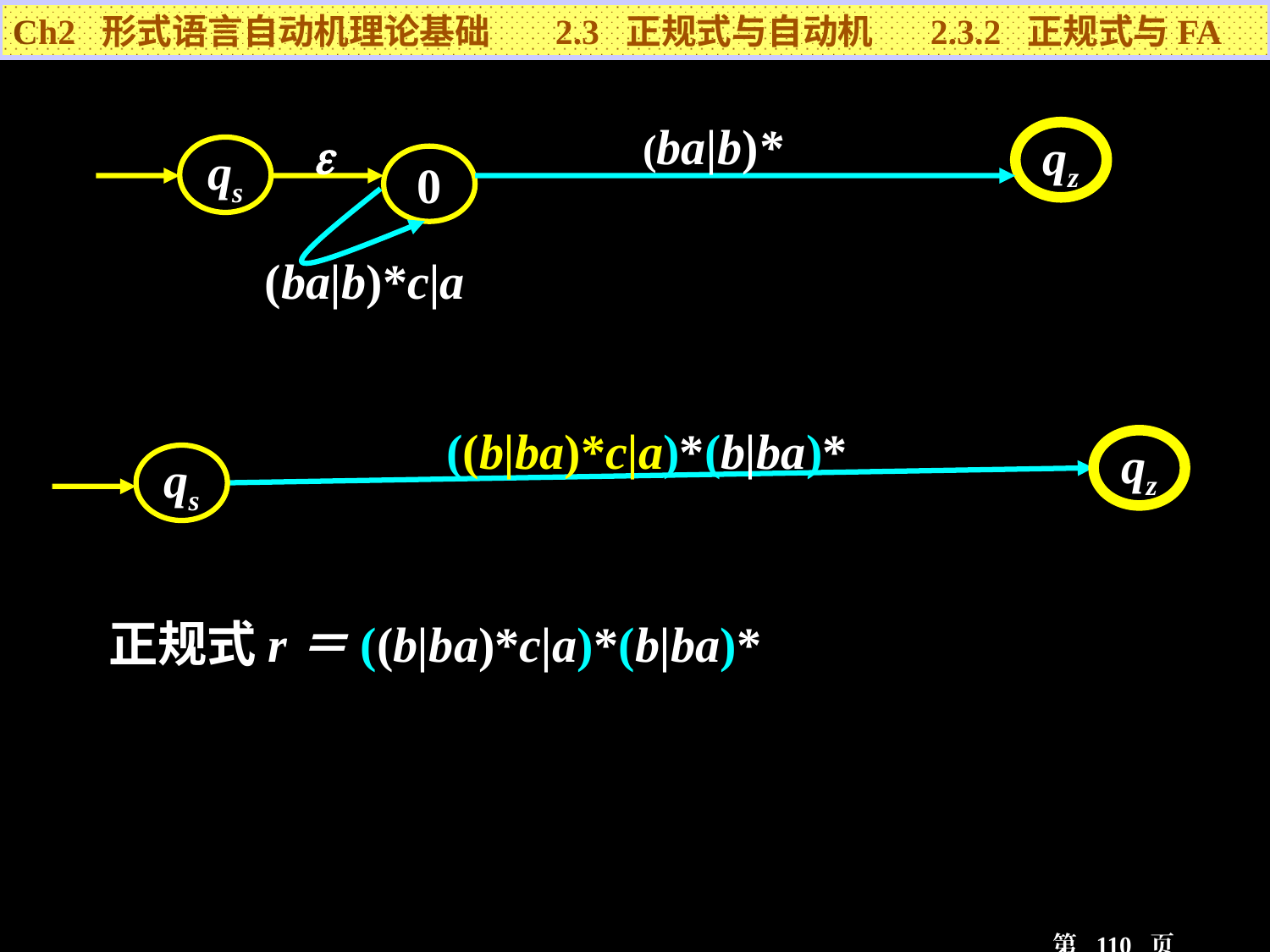

Ch2  形式语言自动机理论基础       2.3  正规式与自动机      2.3.2  正规式与FA
(ba|b)*
ε
qz
qs
0

(ba|b)*c|a

((b|ba)*c|a)*(b|ba)*

qz
qs

正规式r＝((b|ba)*c|a)*(b|ba)*